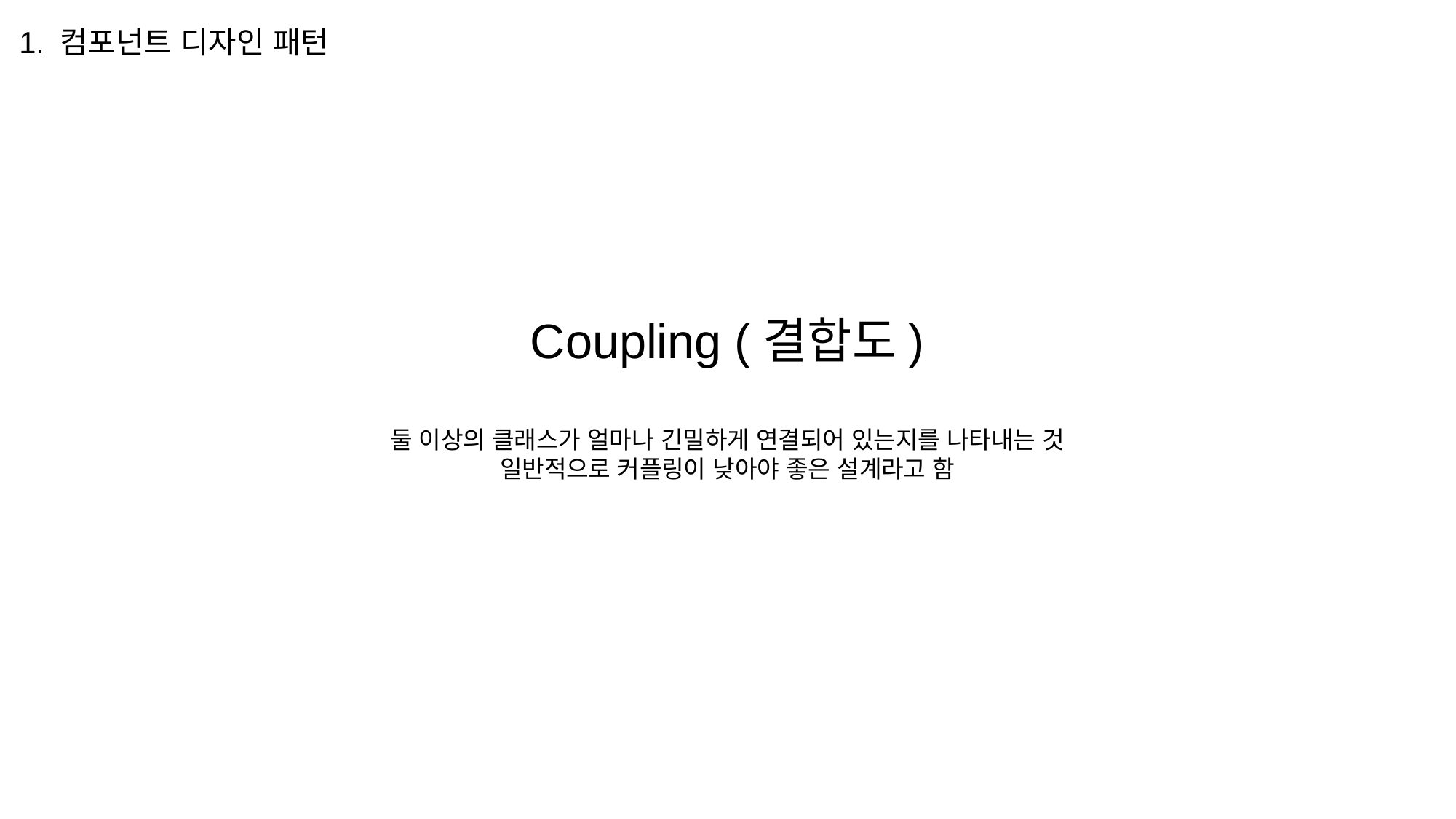

1. 컴포넌트 디자인 패턴
Coupling (결합도)
둘 이상의 클래스가 얼마나 긴밀하게 연결되어 있는지를 나타내는 것
일반적으로 커플링이 낮아야 좋은 설계라고 함